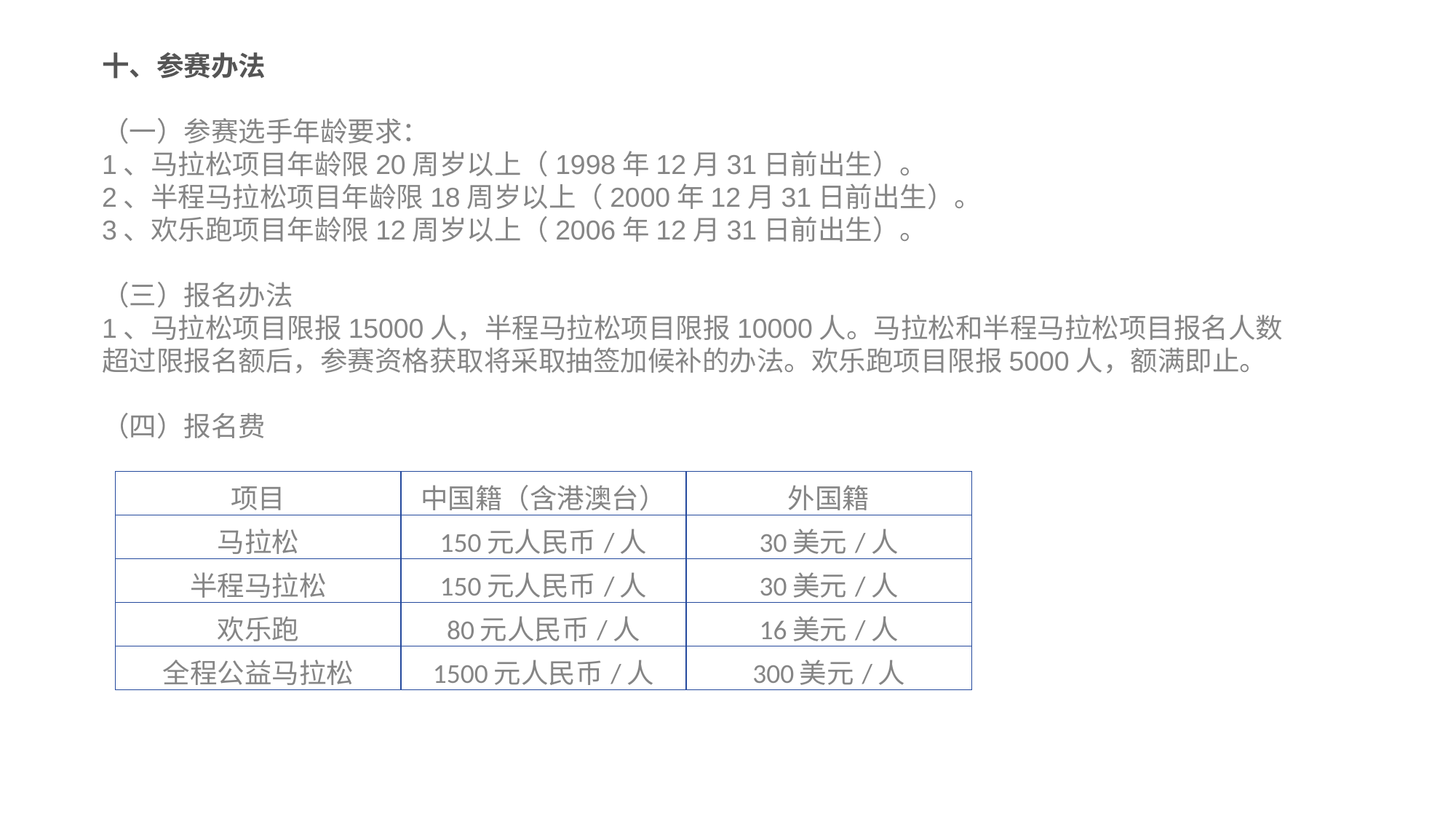

十、参赛办法

（一）参赛选手年龄要求：
1、马拉松项目年龄限20周岁以上（1998年12月31日前出生）。
2、半程马拉松项目年龄限18周岁以上（2000年12月31日前出生）。
3、欢乐跑项目年龄限12周岁以上（2006年12月31日前出生）。

（三）报名办法
1、马拉松项目限报15000人，半程马拉松项目限报10000人。马拉松和半程马拉松项目报名人数超过限报名额后，参赛资格获取将采取抽签加候补的办法。欢乐跑项目限报5000人，额满即止。

（四）报名费

| 项目 | 中国籍（含港澳台） | 外国籍 |
| --- | --- | --- |
| 马拉松 | 150元人民币/人 | 30美元/人 |
| 半程马拉松 | 150元人民币/人 | 30美元/人 |
| 欢乐跑 | 80元人民币/人 | 16美元/人 |
| 全程公益马拉松 | 1500元人民币/人 | 300美元/人 |